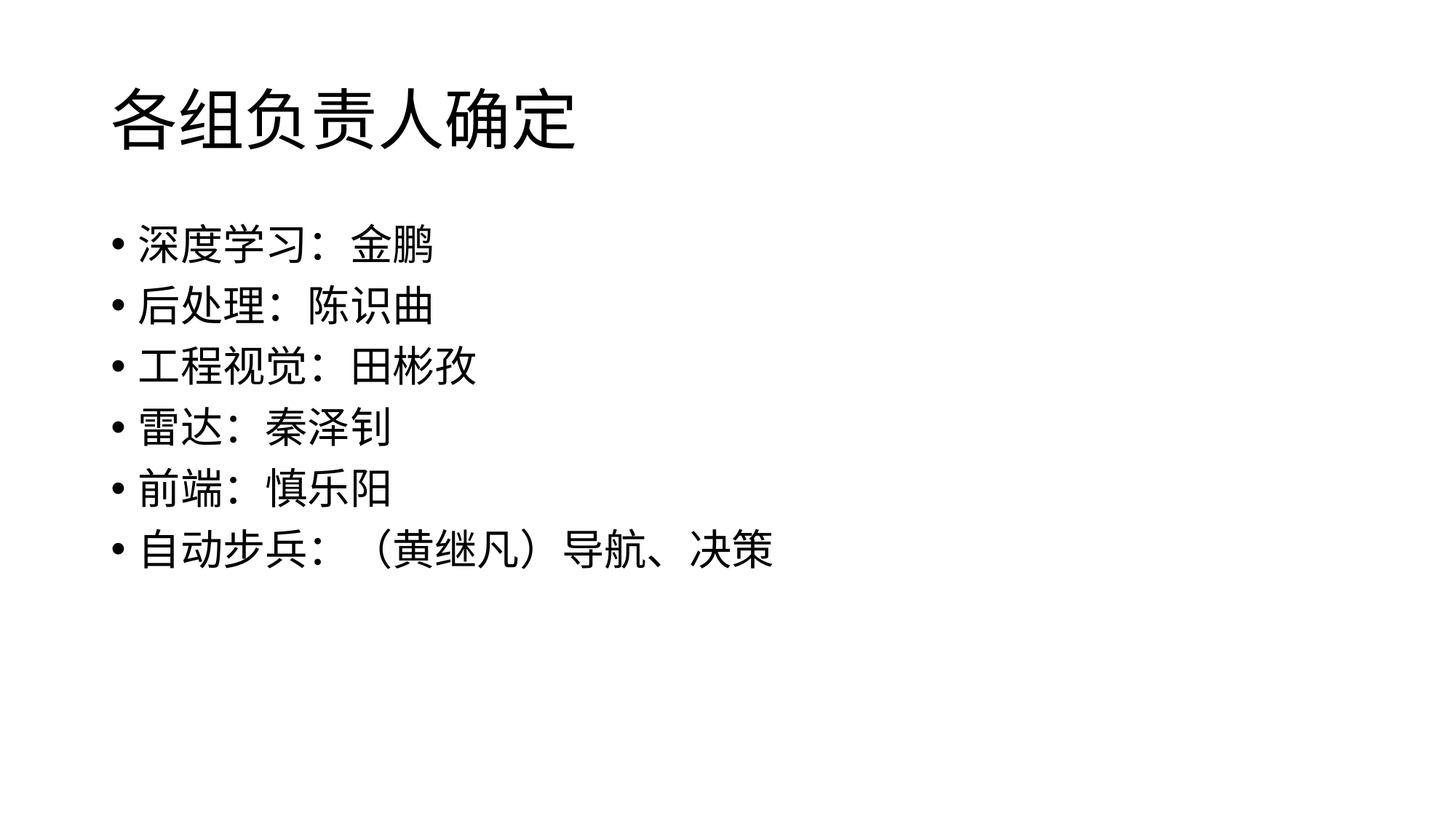

# 各组负责人确定
深度学习：金鹏
后处理：陈识曲
工程视觉：田彬孜
雷达：秦泽钊
前端：慎乐阳
自动步兵：（黄继凡）导航、决策